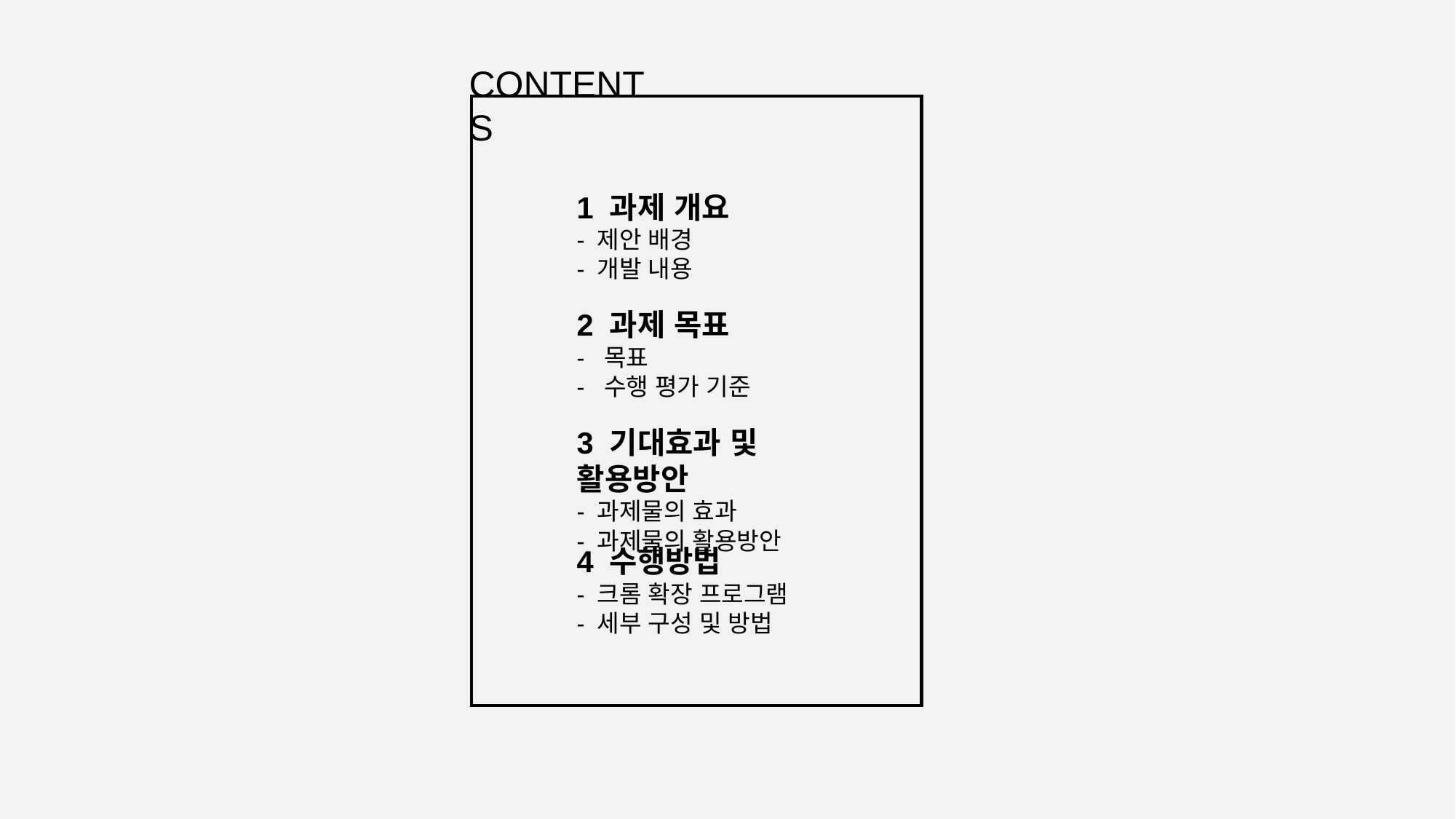

CONTENTS

1 과제 개요
- 제안 배경
- 개발 내용

2 과제 목표
-  목표
-  수행 평가 기준

3 기대효과 및 활용방안
- 과제물의 효과
- 과제물의 활용방안

4 수행방법
- 크롬 확장 프로그램
- 세부 구성 및 방법